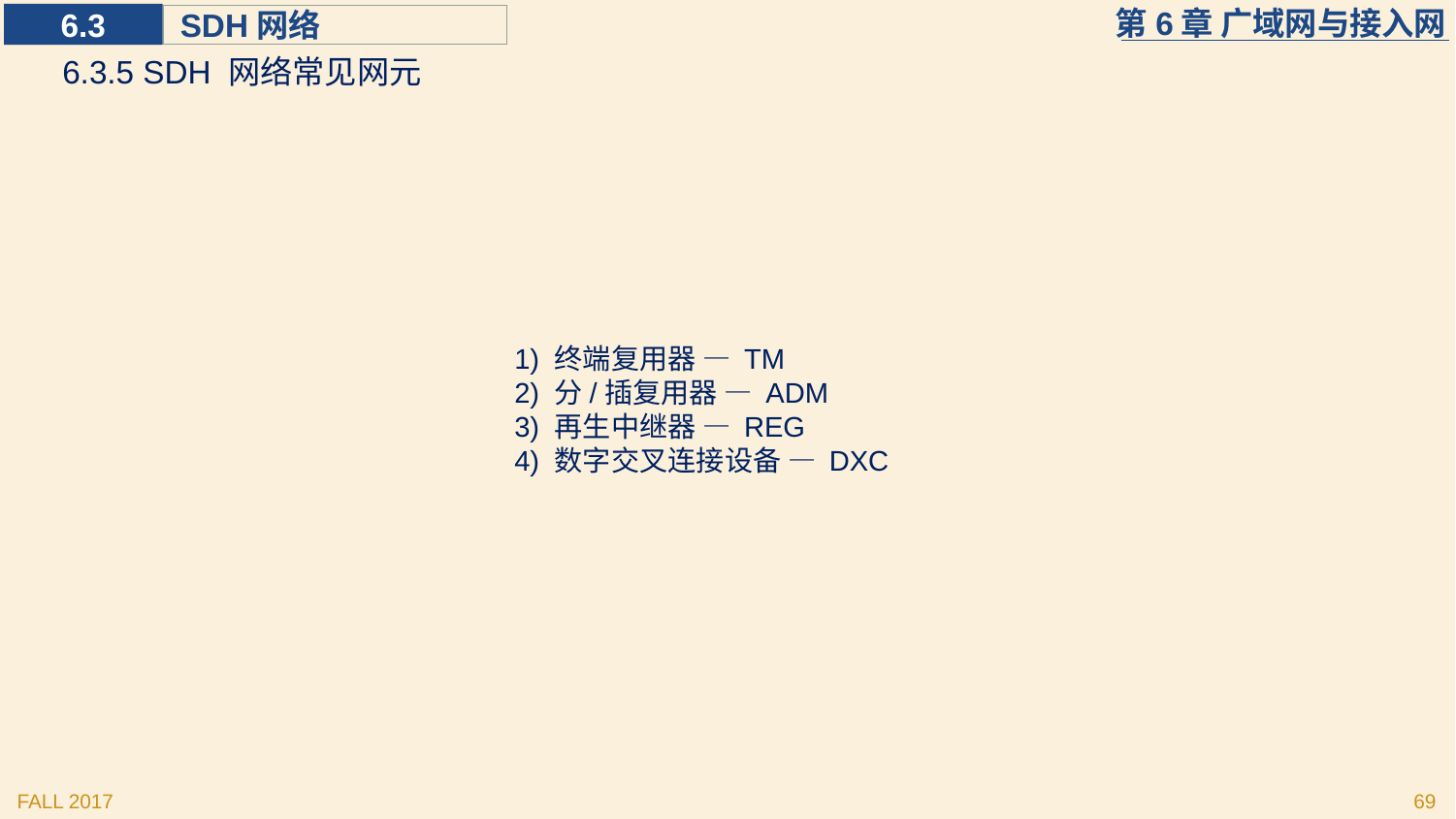

6.3.5 SDH 网络常见网元
1) 终端复用器 — TM
2) 分/插复用器 — ADM
3) 再生中继器 — REG
4) 数字交叉连接设备 — DXC